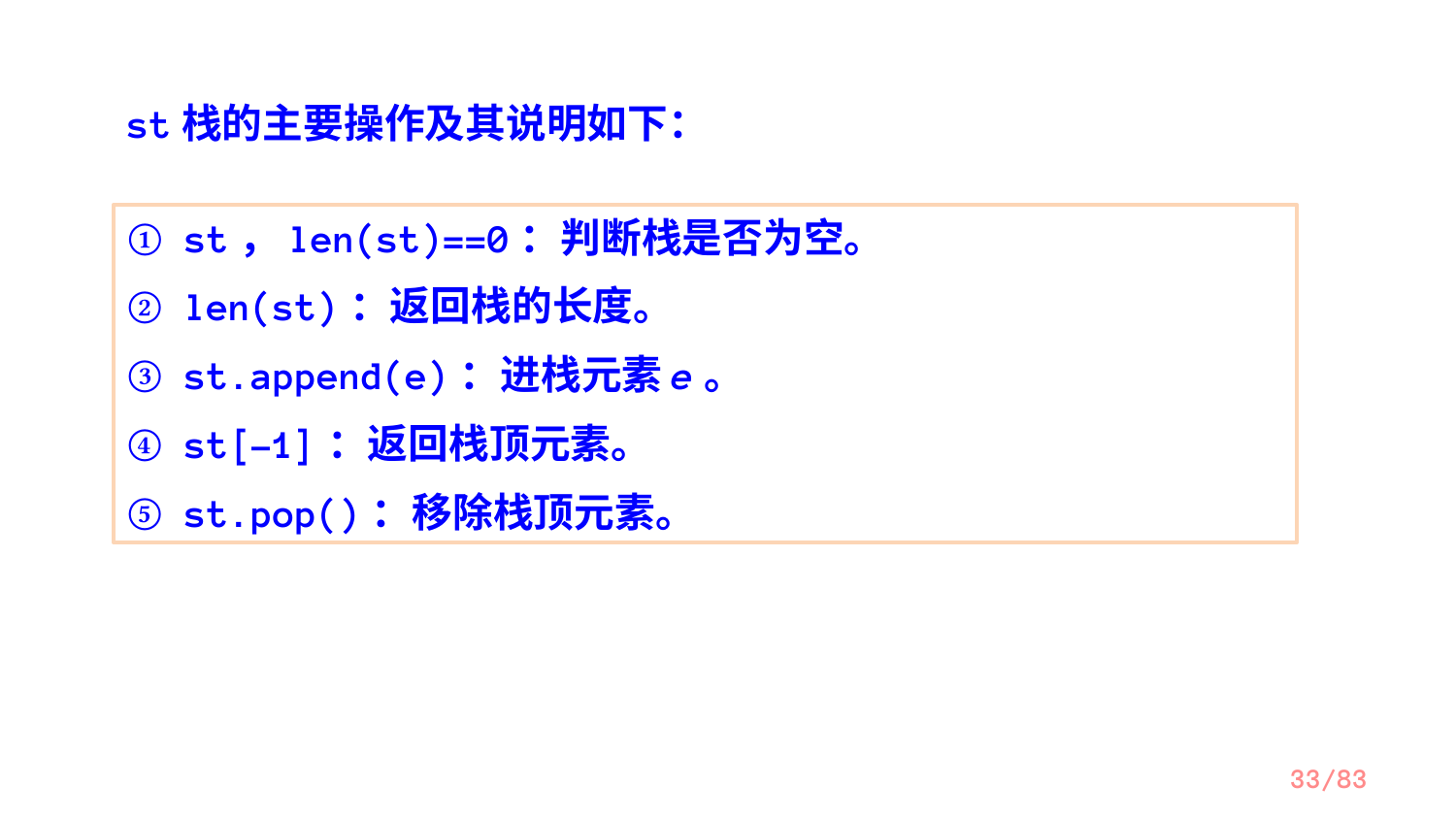

st栈的主要操作及其说明如下：
① st，len(st)==0：判断栈是否为空。
② len(st)：返回栈的长度。
③ st.append(e)：进栈元素e。
④ st[-1]：返回栈顶元素。
⑤ st.pop()：移除栈顶元素。
33/83